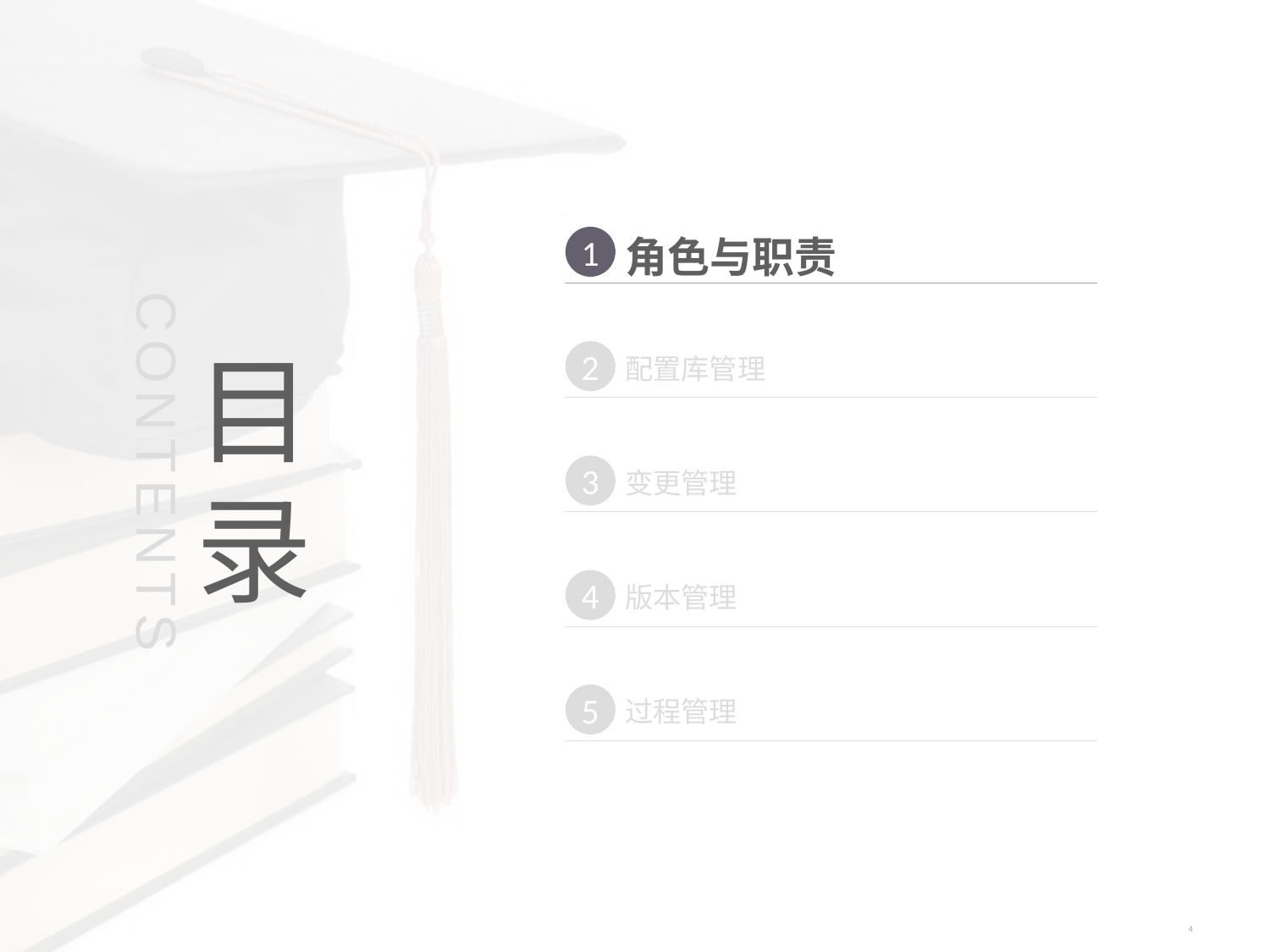

角色与职责
1
目
录
配置库管理
2
CONTENTS
变更管理
3
版本管理
4
过程管理
5